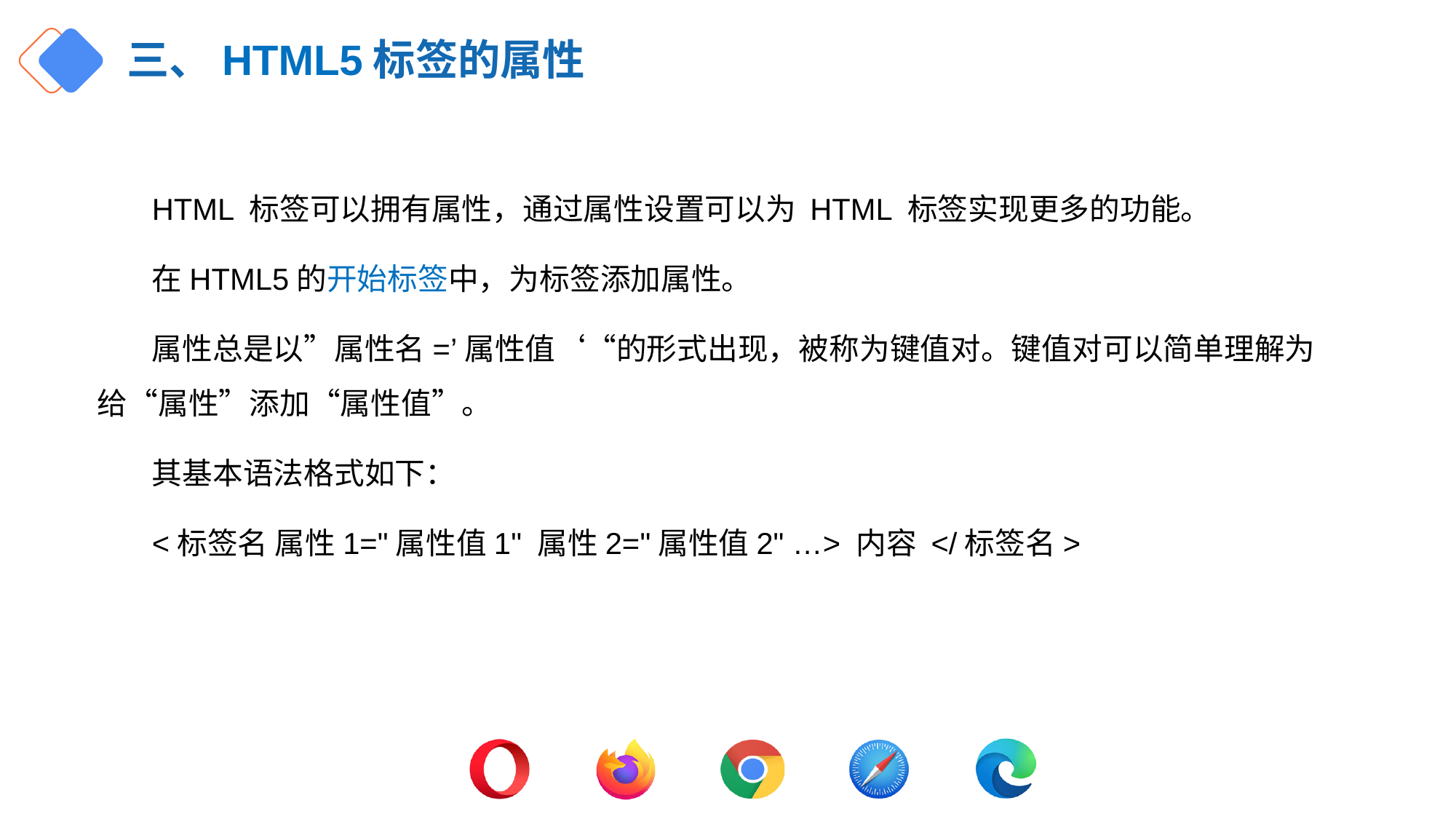

# 三、HTML5标签的属性
三、标签的属性
HTML 标签可以拥有属性，通过属性设置可以为 HTML 标签实现更多的功能。
在HTML5的开始标签中，为标签添加属性。
属性总是以”属性名=’属性值‘“的形式出现，被称为键值对。键值对可以简单理解为给“属性”添加“属性值”。
其基本语法格式如下：
<标签名 属性1="属性值1" 属性2="属性值2" …> 内容 </标签名>